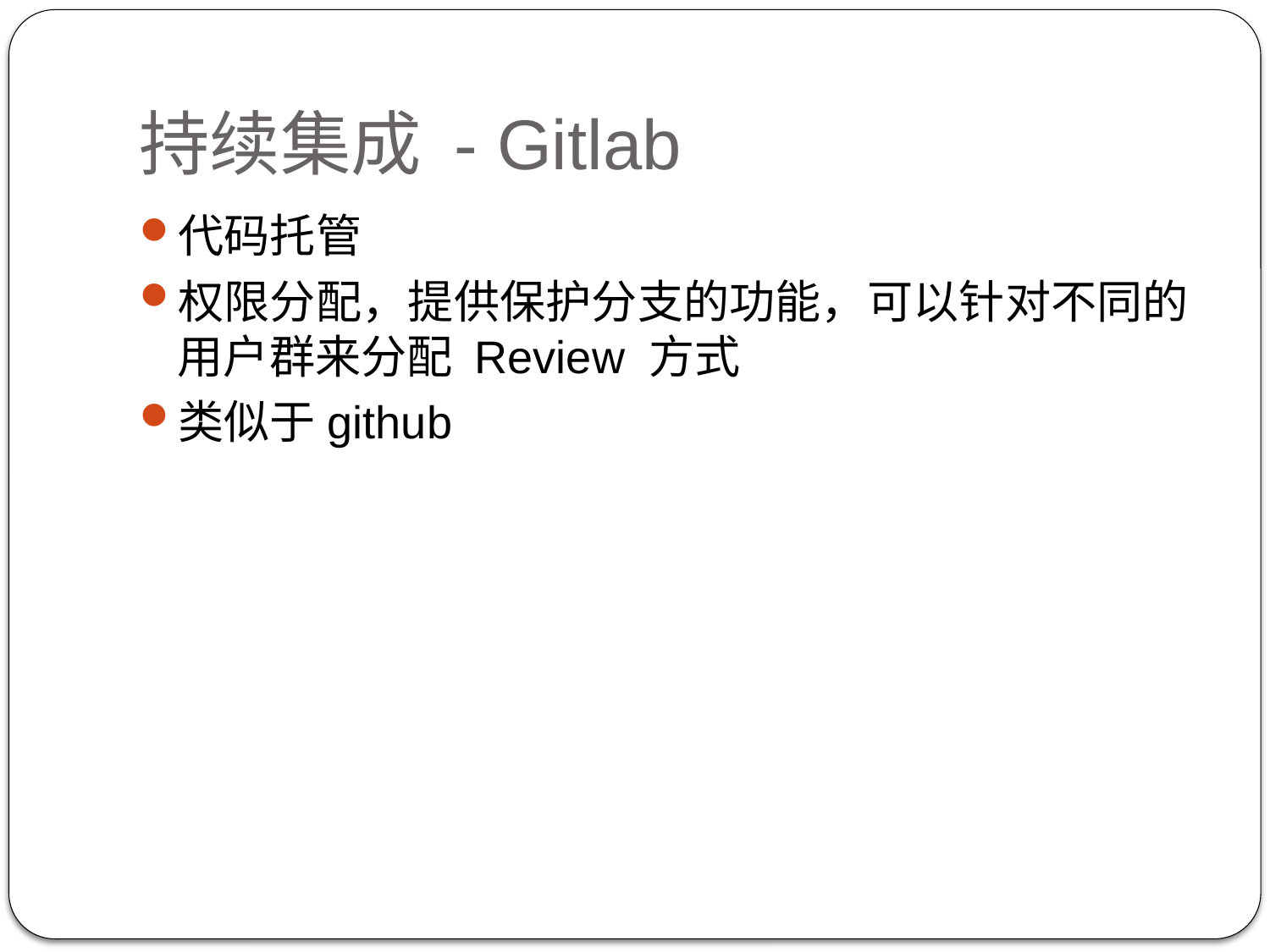

# 持续集成 - Gitlab
代码托管
权限分配，提供保护分支的功能，可以针对不同的用户群来分配 Review 方式
类似于github